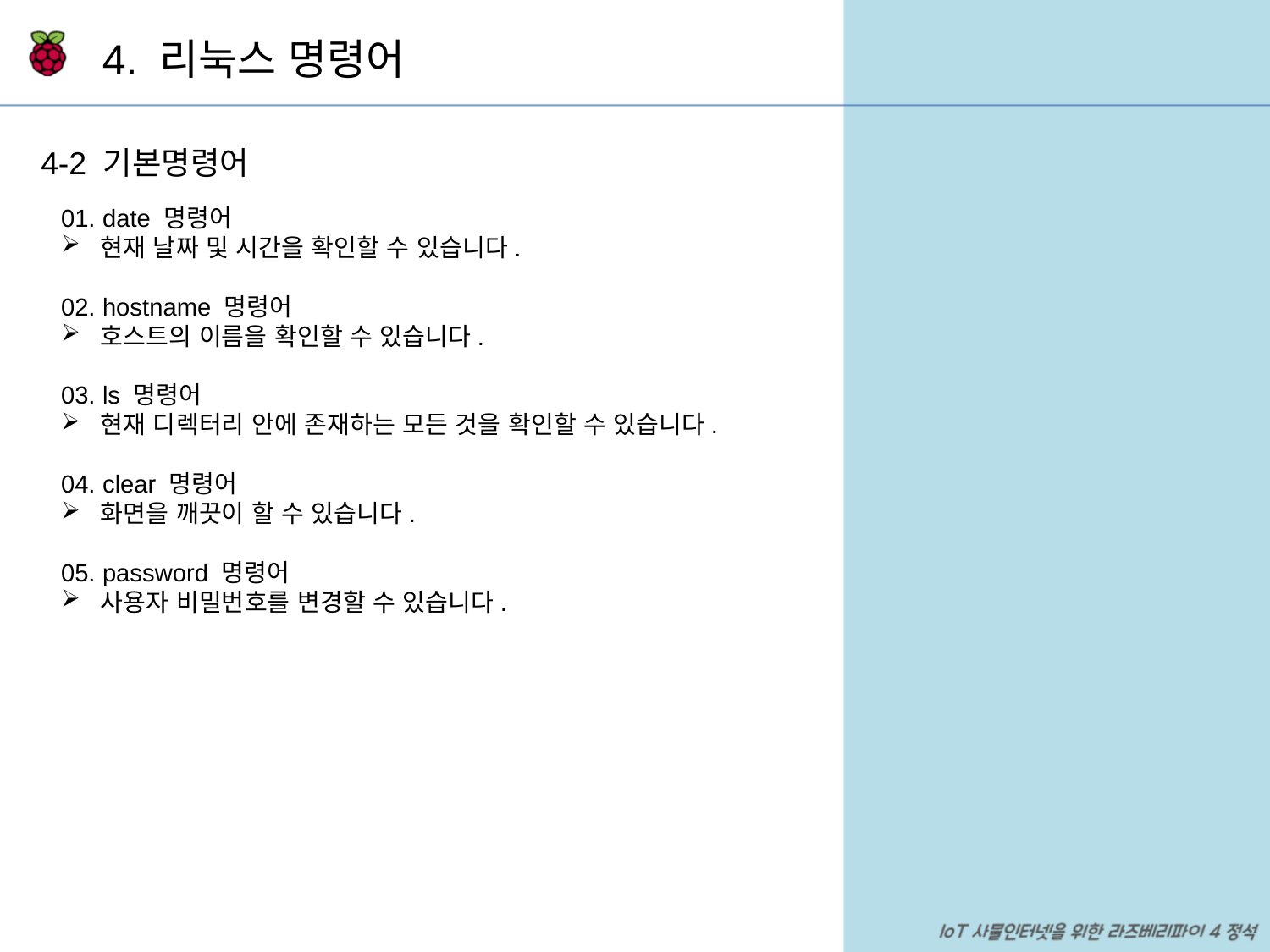

4. 리눅스 명령어
4-2 기본명령어
01. date 명령어
현재 날짜 및 시간을 확인할 수 있습니다.

02. hostname 명령어
호스트의 이름을 확인할 수 있습니다.

03. ls 명령어
현재 디렉터리 안에 존재하는 모든 것을 확인할 수 있습니다.

04. clear 명령어
화면을 깨끗이 할 수 있습니다.

05. password 명령어
사용자 비밀번호를 변경할 수 있습니다.